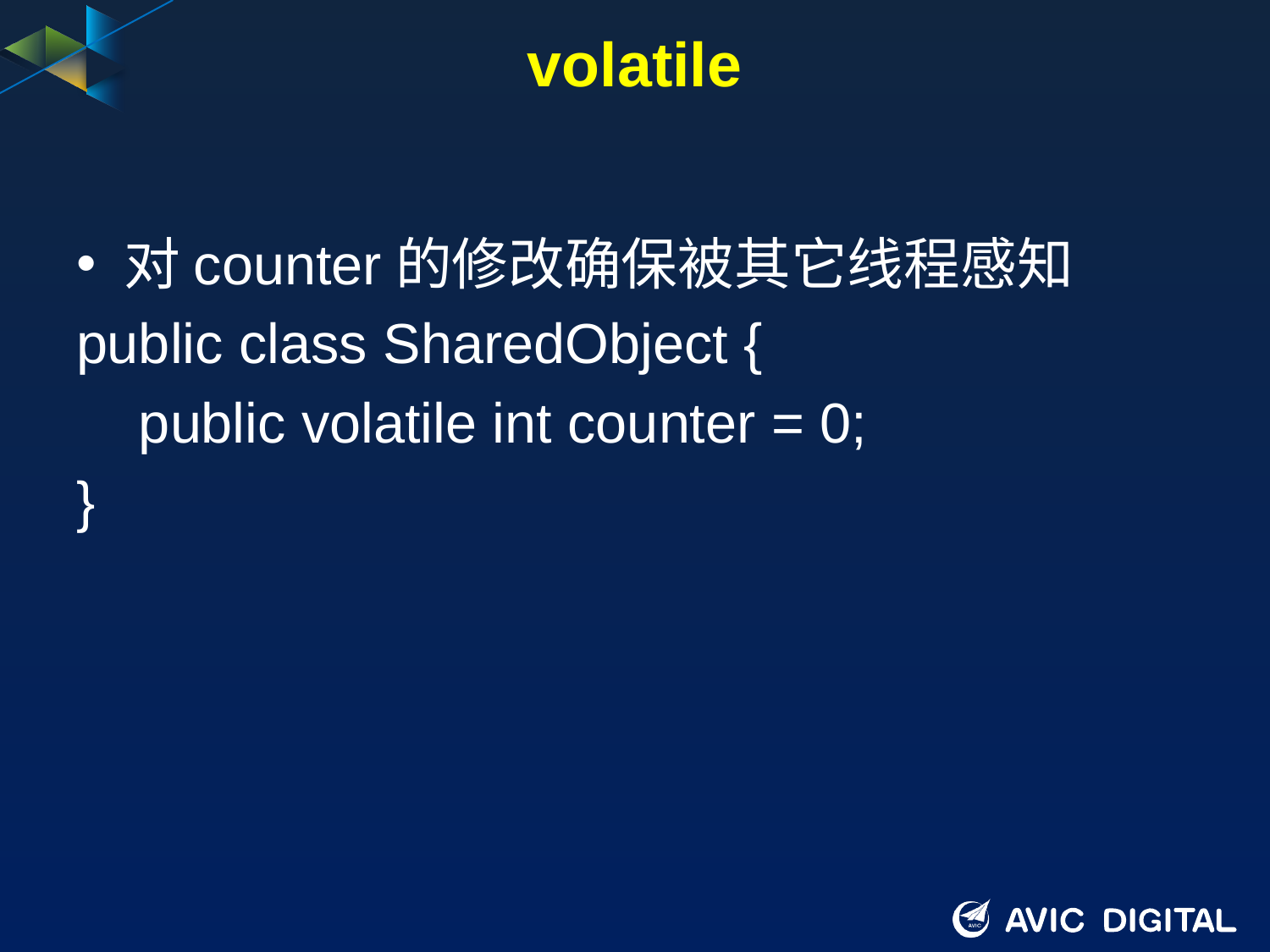

# volatile
对counter的修改确保被其它线程感知
public class SharedObject {
    public volatile int counter = 0;
}